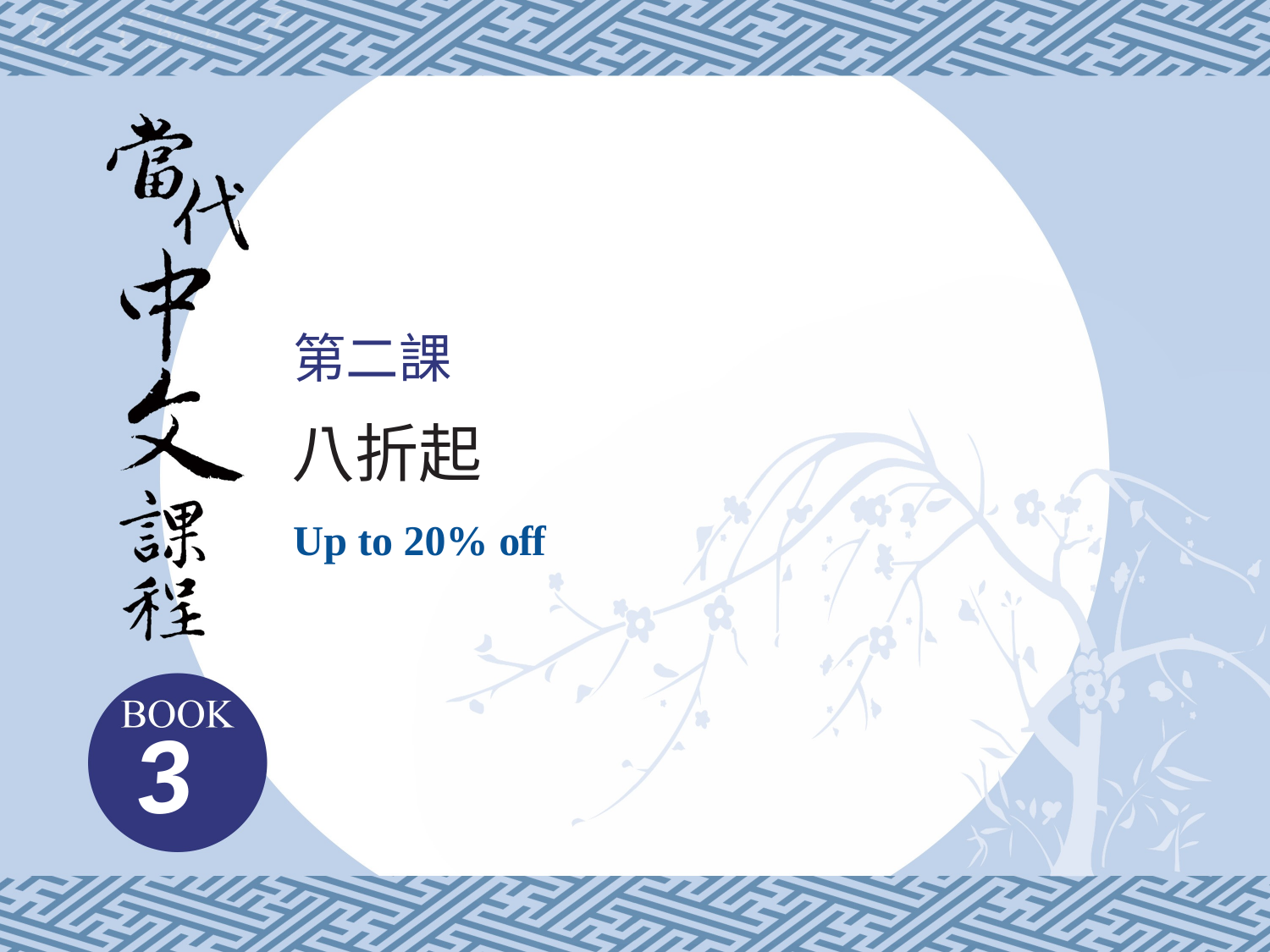

第二課
八折起
Up to 20% off
3